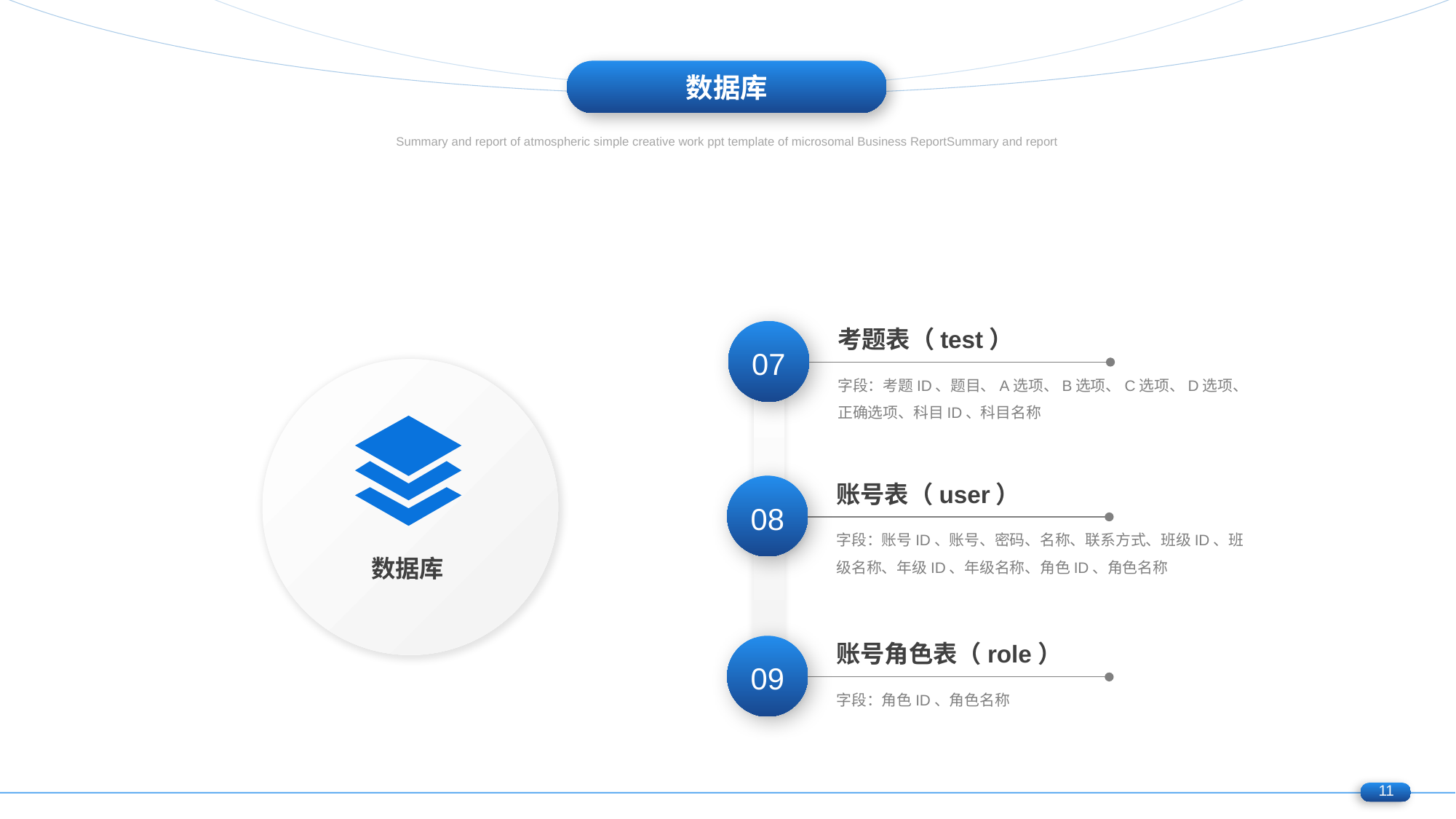

数据库
考题表（test）

07

字段：考题ID、题目、A选项、B选项、C选项、D选项、正确选项、科目ID、科目名称

账号表（user）

08
字段：账号ID、账号、密码、名称、联系方式、班级ID、班级名称、年级ID、年级名称、角色ID、角色名称
数据库
账号角色表（role）

09
字段：角色ID、角色名称